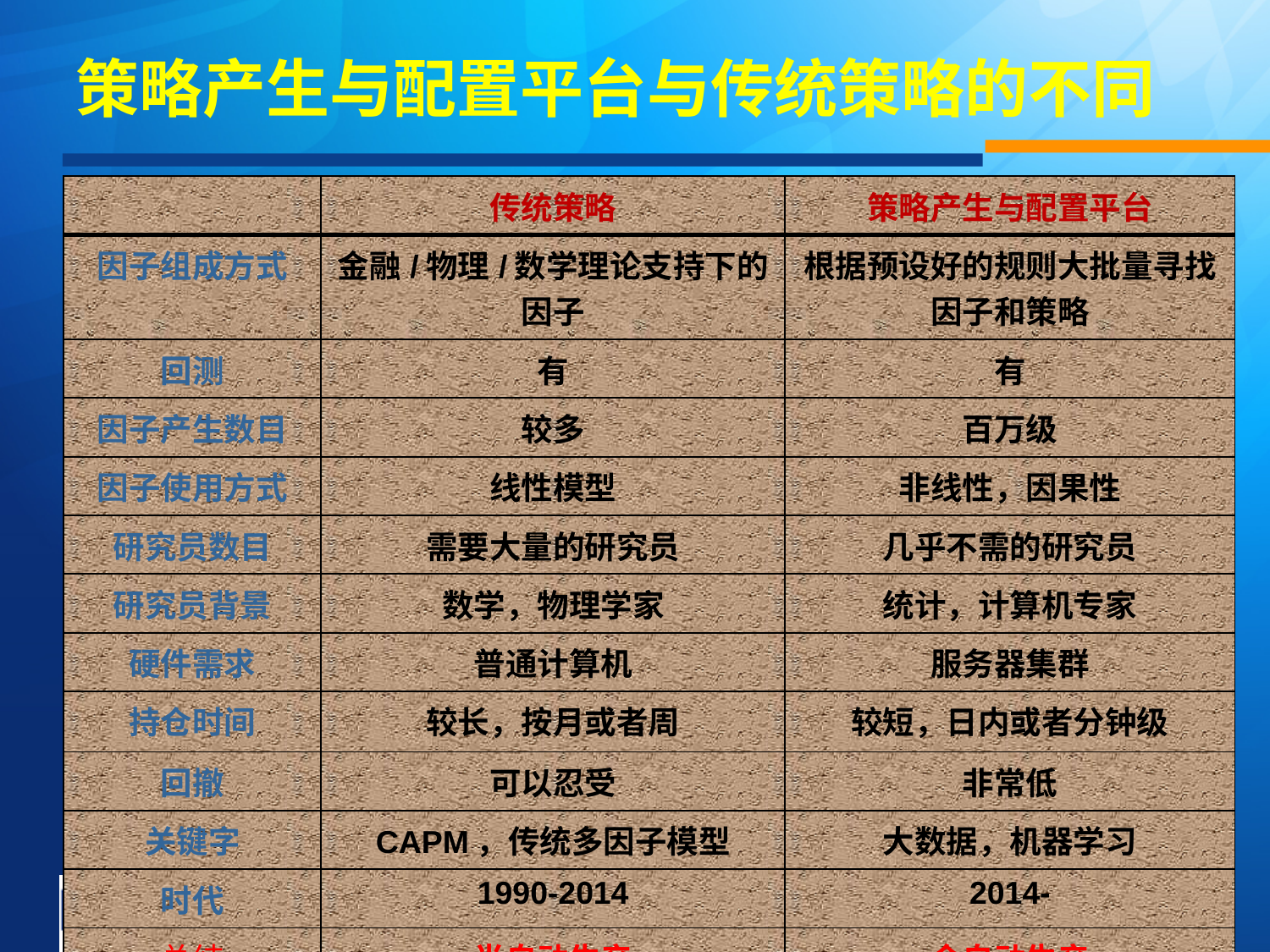

# 策略产生与配置平台与传统策略的不同
|  | 传统策略 | 策略产生与配置平台 |
| --- | --- | --- |
| 因子组成方式 | 金融/物理/数学理论支持下的因子 | 根据预设好的规则大批量寻找因子和策略 |
| 回测 | 有 | 有 |
| 因子产生数目 | 较多 | 百万级 |
| 因子使用方式 | 线性模型 | 非线性，因果性 |
| 研究员数目 | 需要大量的研究员 | 几乎不需的研究员 |
| 研究员背景 | 数学，物理学家 | 统计，计算机专家 |
| 硬件需求 | 普通计算机 | 服务器集群 |
| 持仓时间 | 较长，按月或者周 | 较短，日内或者分钟级 |
| 回撤 | 可以忍受 | 非常低 |
| 关键字 | CAPM，传统多因子模型 | 大数据，机器学习 |
| 时代 | 1990-2014 | 2014- |
| 总结 | 半自动生产 | 全自动生产 |